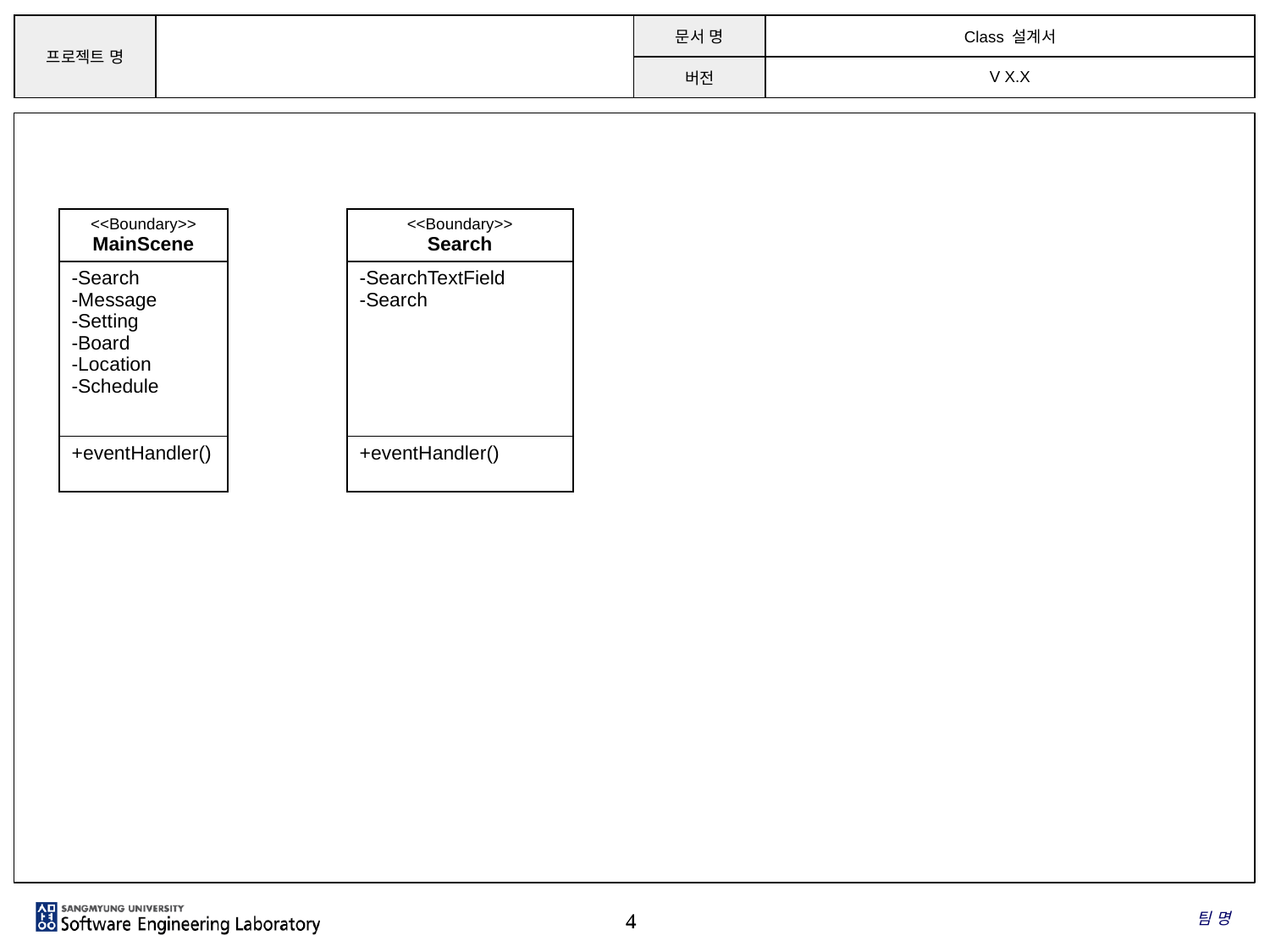

| <<Boundary>> MainScene |
| --- |
| -Search -Message -Setting -Board -Location -Schedule |
| +eventHandler() |
| <<Boundary>> Search |
| --- |
| -SearchTextField -Search |
| +eventHandler() |
팀 명